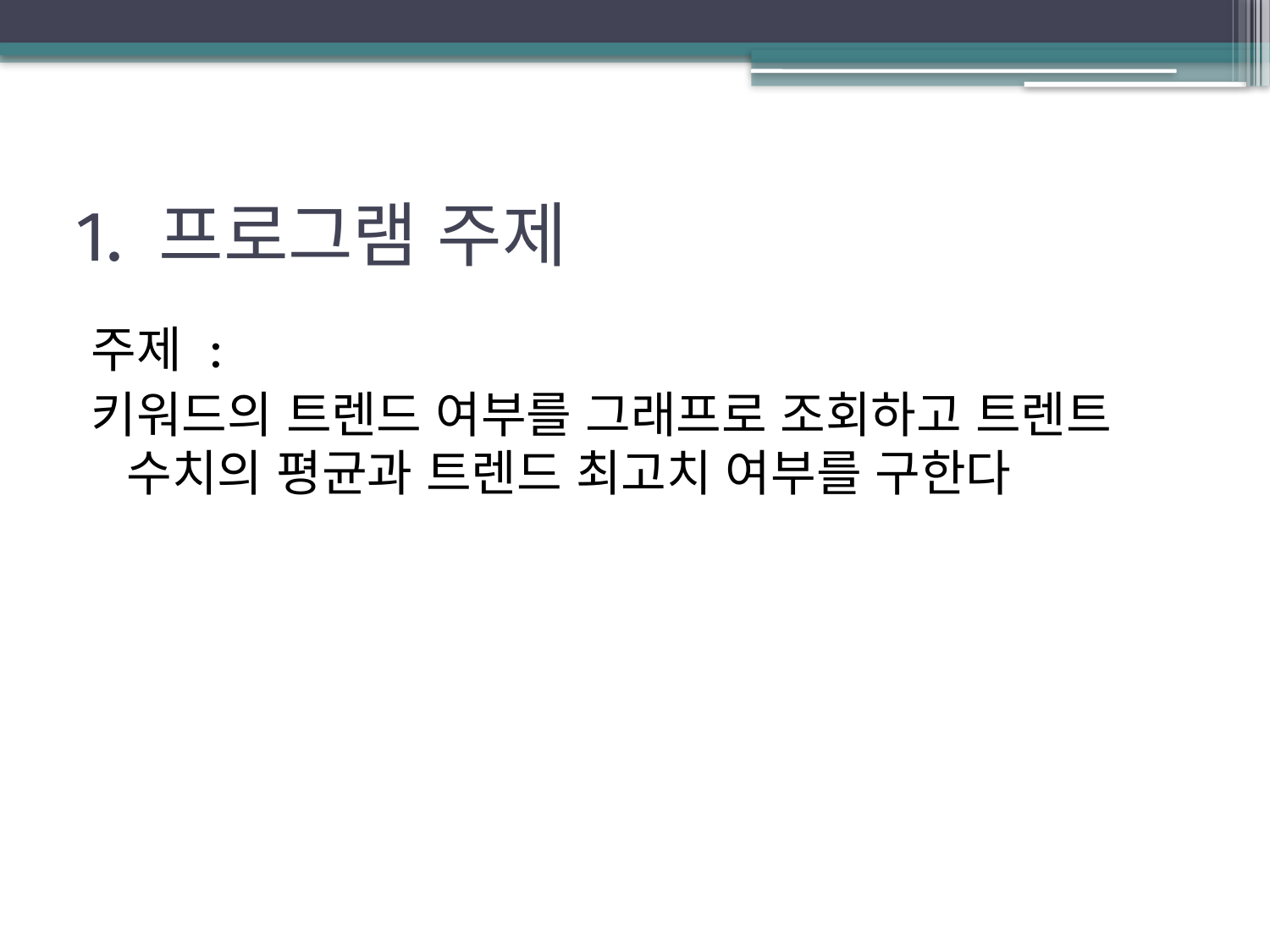

# 1. 프로그램 주제
주제 :
키워드의 트렌드 여부를 그래프로 조회하고 트렌트 수치의 평균과 트렌드 최고치 여부를 구한다